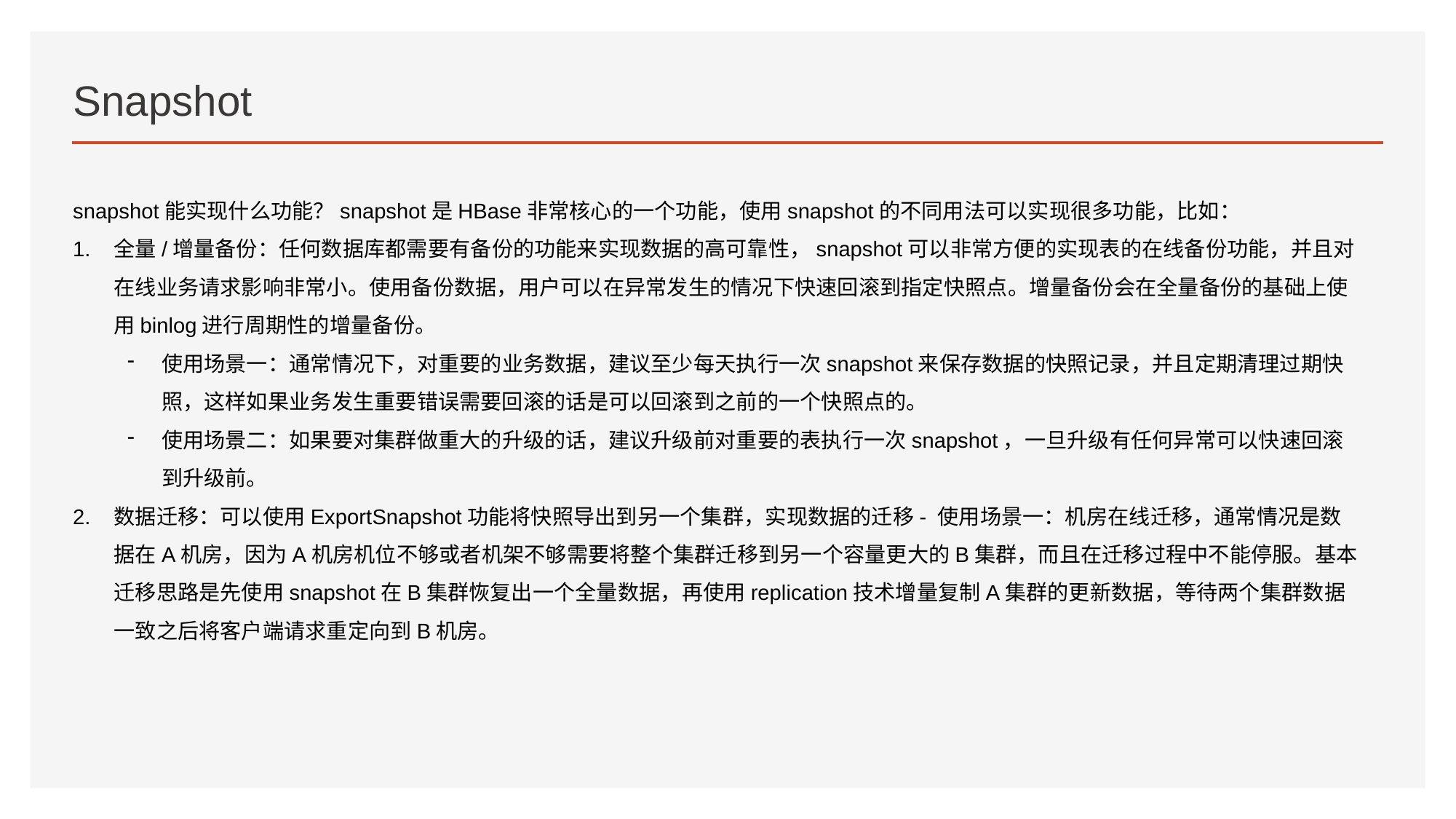

# Snapshot
snapshot能实现什么功能？snapshot是HBase非常核心的一个功能，使用snapshot的不同用法可以实现很多功能，比如：
全量/增量备份：任何数据库都需要有备份的功能来实现数据的高可靠性，snapshot可以非常方便的实现表的在线备份功能，并且对在线业务请求影响非常小。使用备份数据，用户可以在异常发生的情况下快速回滚到指定快照点。增量备份会在全量备份的基础上使用binlog进行周期性的增量备份。
使用场景一：通常情况下，对重要的业务数据，建议至少每天执行一次snapshot来保存数据的快照记录，并且定期清理过期快照，这样如果业务发生重要错误需要回滚的话是可以回滚到之前的一个快照点的。
使用场景二：如果要对集群做重大的升级的话，建议升级前对重要的表执行一次snapshot，一旦升级有任何异常可以快速回滚到升级前。
数据迁移：可以使用ExportSnapshot功能将快照导出到另一个集群，实现数据的迁移- 使用场景一：机房在线迁移，通常情况是数据在A机房，因为A机房机位不够或者机架不够需要将整个集群迁移到另一个容量更大的B集群，而且在迁移过程中不能停服。基本迁移思路是先使用snapshot在B集群恢复出一个全量数据，再使用replication技术增量复制A集群的更新数据，等待两个集群数据一致之后将客户端请求重定向到B机房。